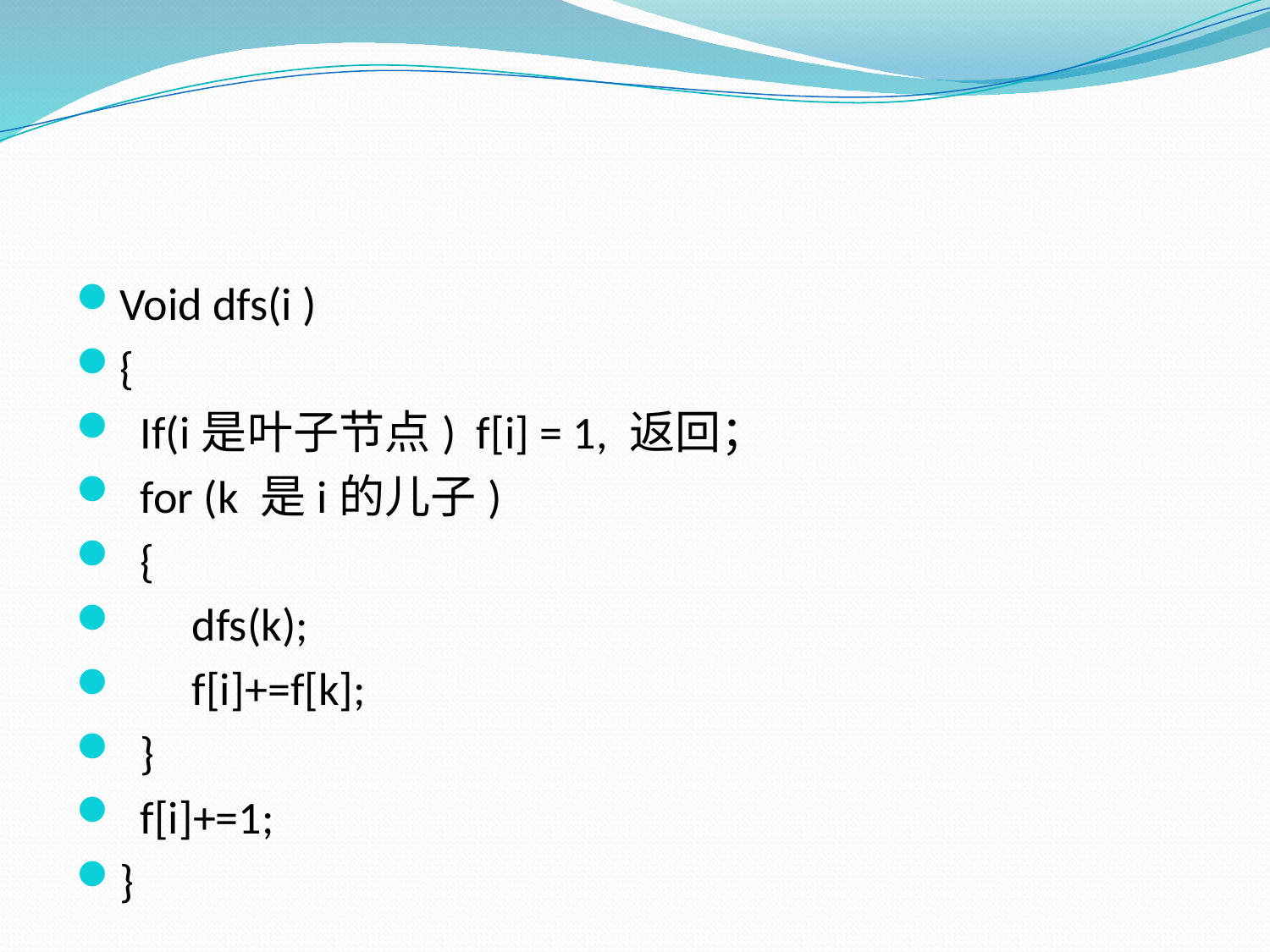

#
Void dfs(i )
{
  If(i是叶子节点)  f[i] = 1, 返回；
  for (k 是i的儿子)
  {
       dfs(k);
       f[i]+=f[k];
  }
  f[i]+=1;
}